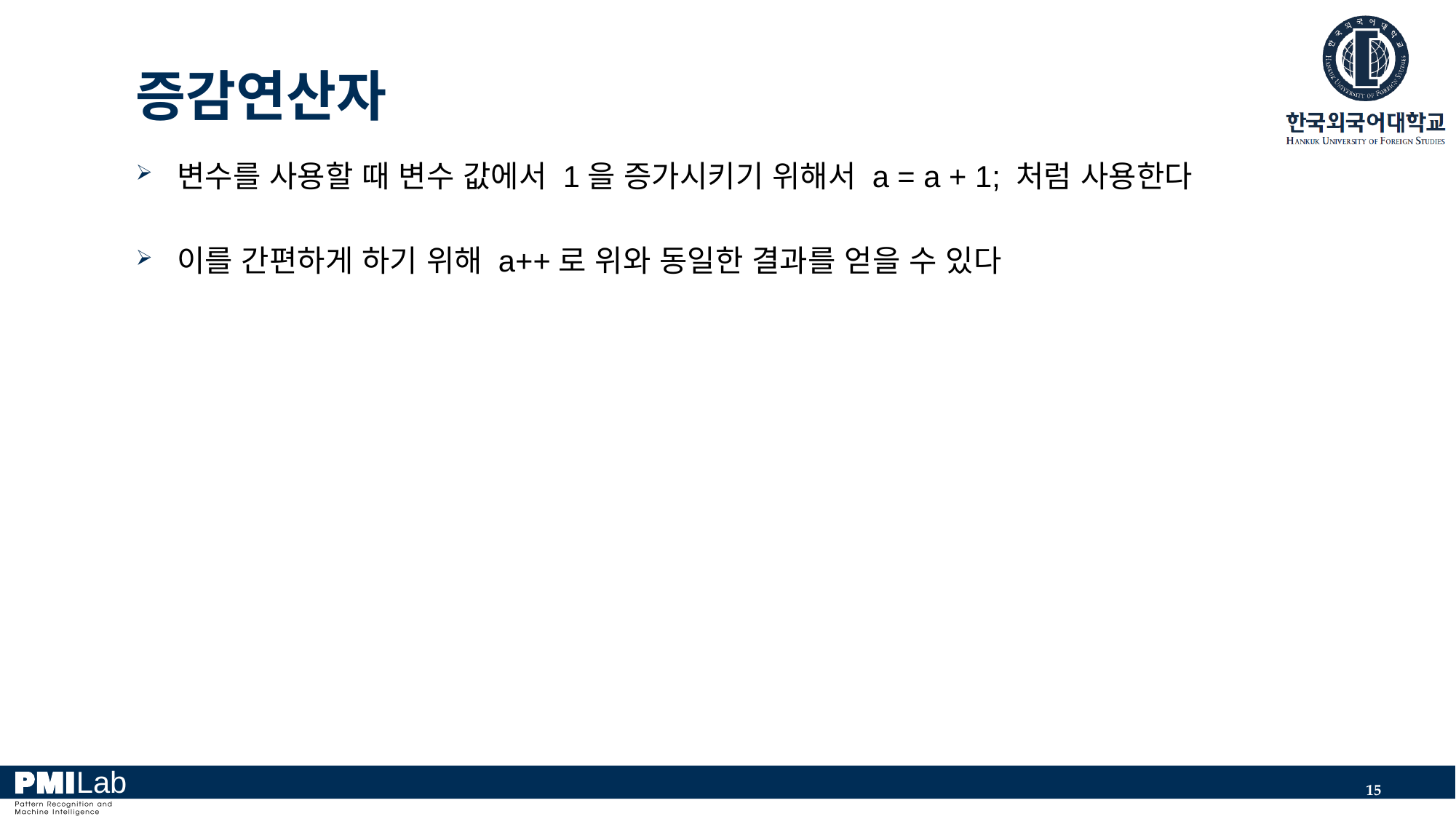

# 증감연산자
변수를 사용할 때 변수 값에서 1을 증가시키기 위해서 a = a + 1; 처럼 사용한다

이를 간편하게 하기 위해 a++로 위와 동일한 결과를 얻을 수 있다
15